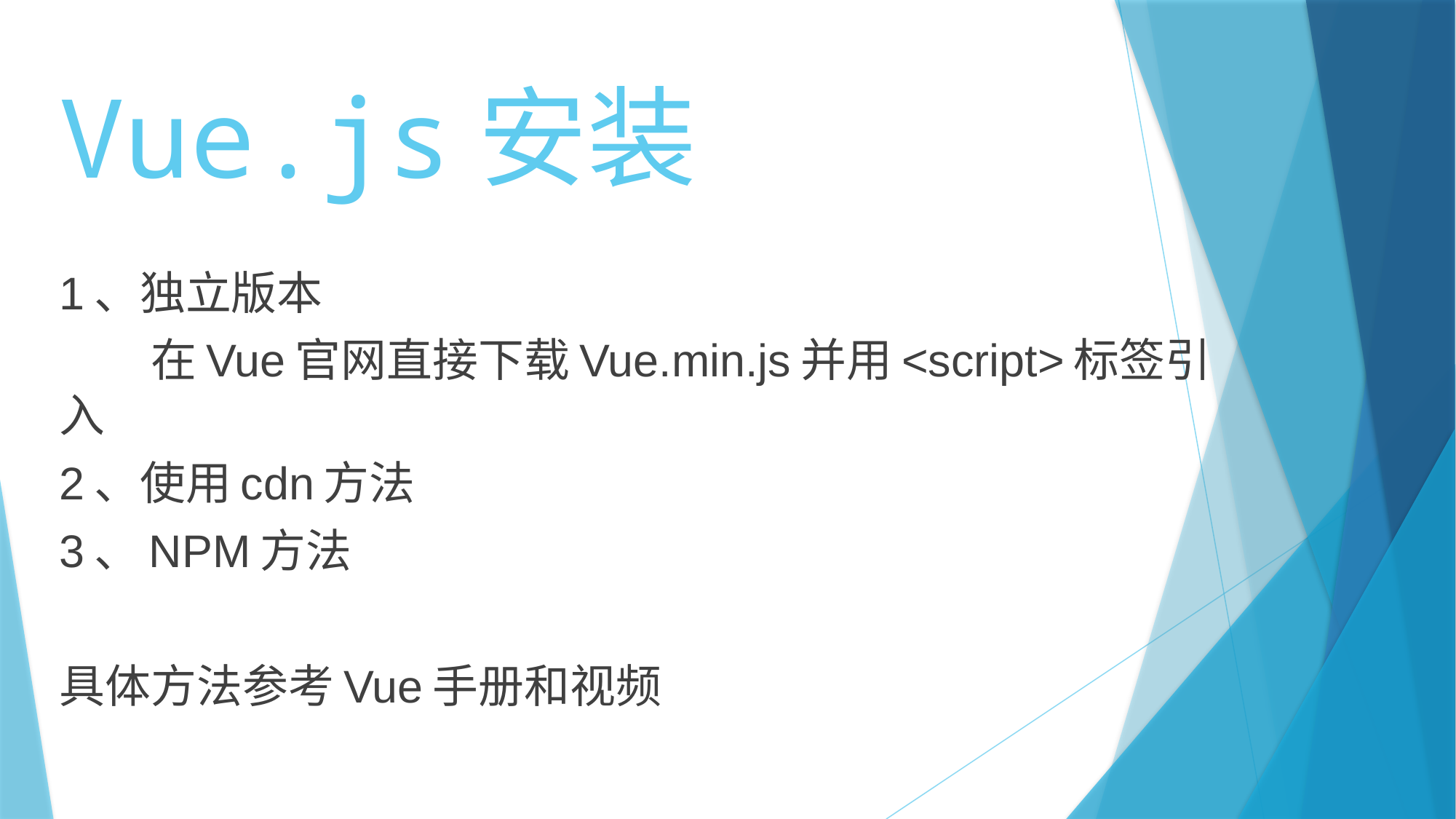

# Vue.js安装
1、独立版本
		在Vue官网直接下载Vue.min.js并用<script>标签引入
2、使用cdn方法
3、NPM方法

具体方法参考Vue手册和视频